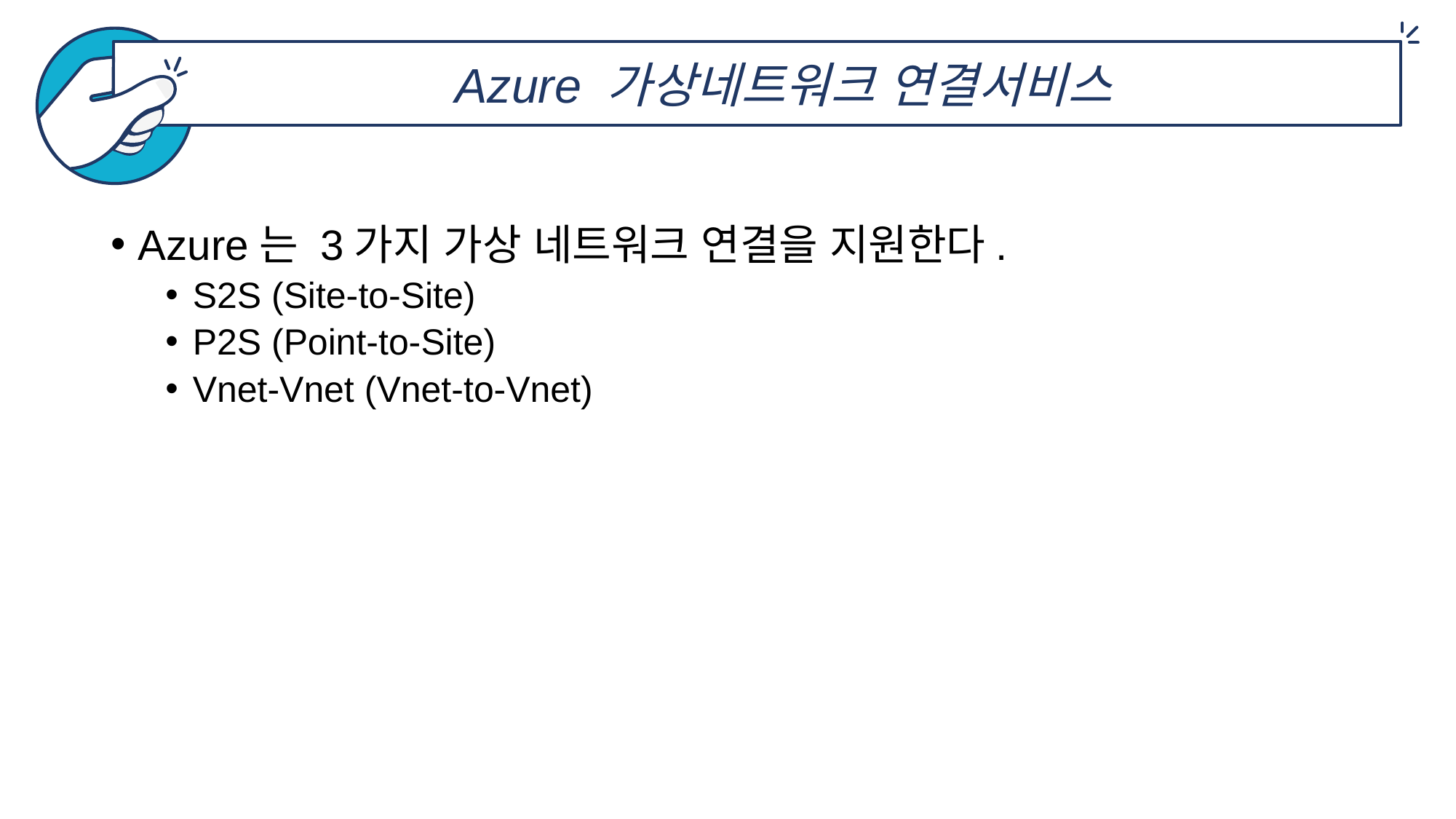

Azure 가상네트워크 연결서비스

Azure는 3가지 가상 네트워크 연결을 지원한다.
S2S (Site-to-Site)
P2S (Point-to-Site)
Vnet-Vnet (Vnet-to-Vnet)